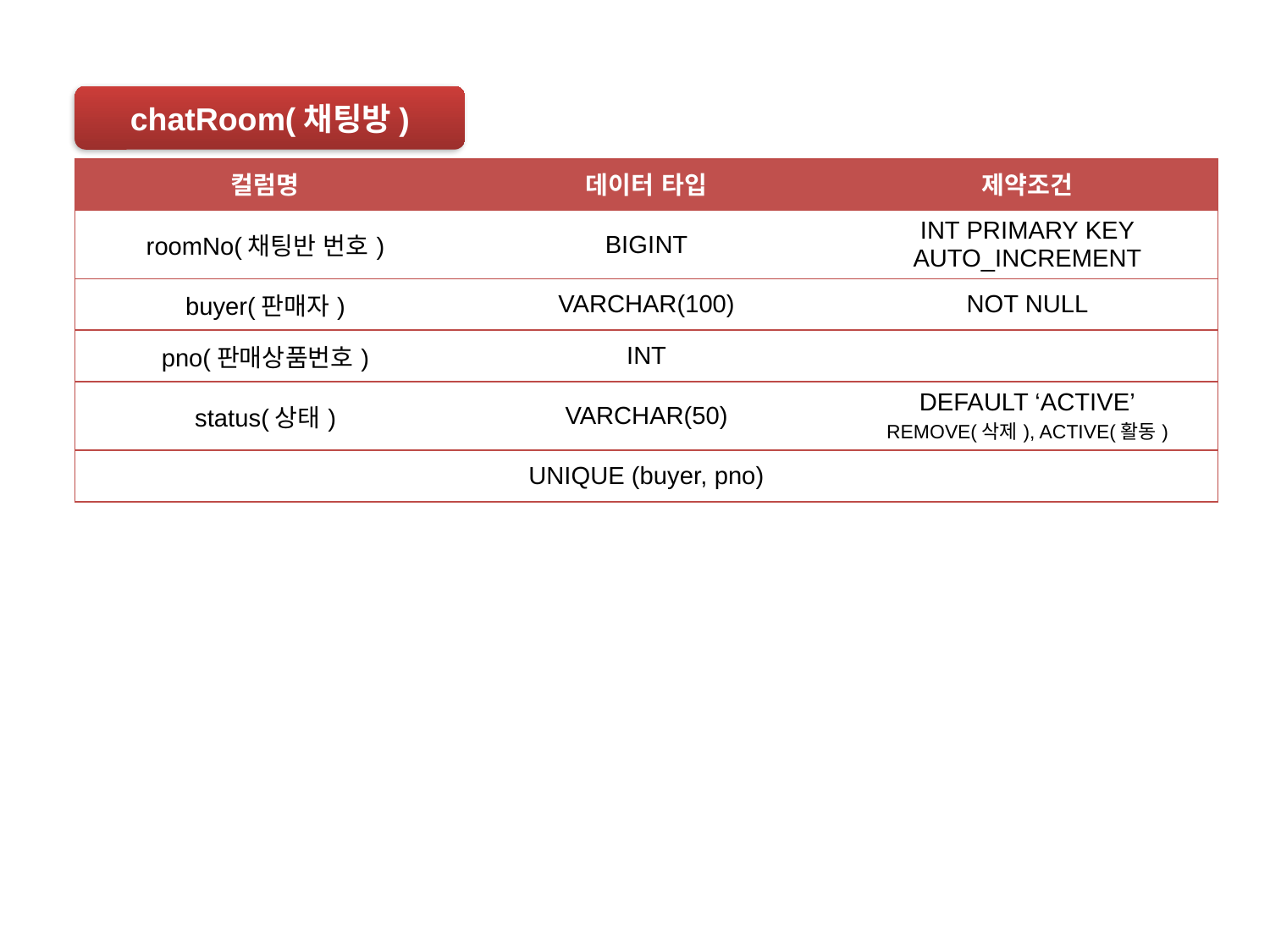

chatRoom(채팅방)
| 컬럼명 | 데이터 타입 | 제약조건 |
| --- | --- | --- |
| roomNo(채팅반 번호) | BIGINT | INT PRIMARY KEY AUTO\_INCREMENT |
| buyer(판매자) | VARCHAR(100) | NOT NULL |
| pno(판매상품번호) | INT |  |
| status(상태) | VARCHAR(50) | DEFAULT ‘ACTIVE’ REMOVE(삭제), ACTIVE(활동) |
| UNIQUE (buyer, pno) |  |  |